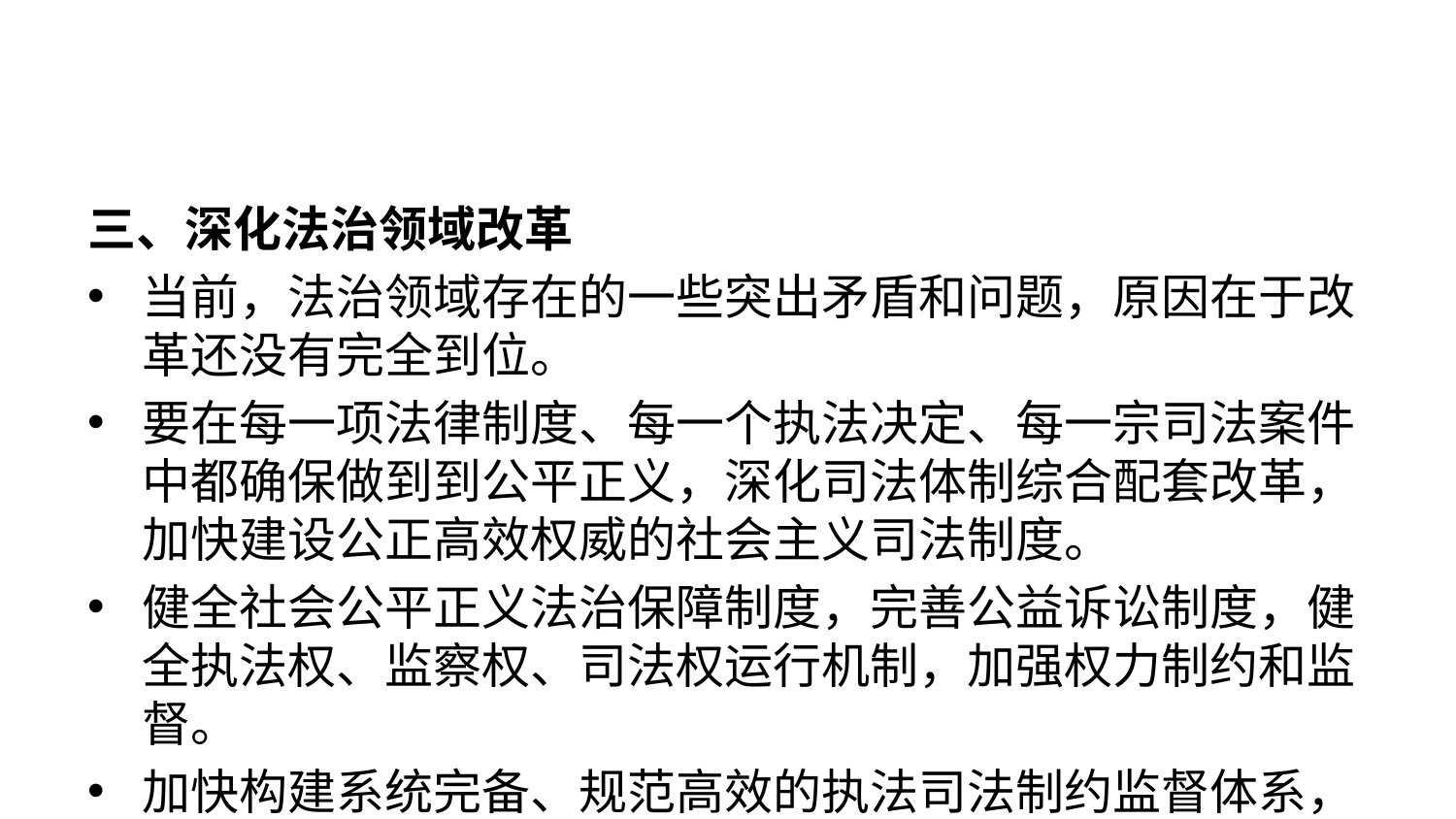

三、深化法治领域改革
当前，法治领域存在的一些突出矛盾和问题，原因在于改革还没有完全到位。
要在每一项法律制度、每一个执法决定、每一宗司法案件中都确保做到到公平正义，深化司法体制综合配套改革，加快建设公正高效权威的社会主义司法制度。
健全社会公平正义法治保障制度，完善公益诉讼制度，健全执法权、监察权、司法权运行机制，加强权力制约和监督。
加快构建系统完备、规范高效的执法司法制约监督体系，加强对司法权益的监督，各行政机关各司其职，各个权能相互制约的体制机制，确保执法司法各环节、全过程在有效制约监督下进行。
加强统筹谋划，深化执法司法人员管理体制改革，加强法治专门队伍管理教育和培养。
深化政法队伍教育整顿，继续依法打击执法司法领域腐败行为，推动扫黑除恶常态化。
同时，法治领域改革政治性、政策性强，必须把握原则、坚守底线，避免完全照搬或学习西方模式。